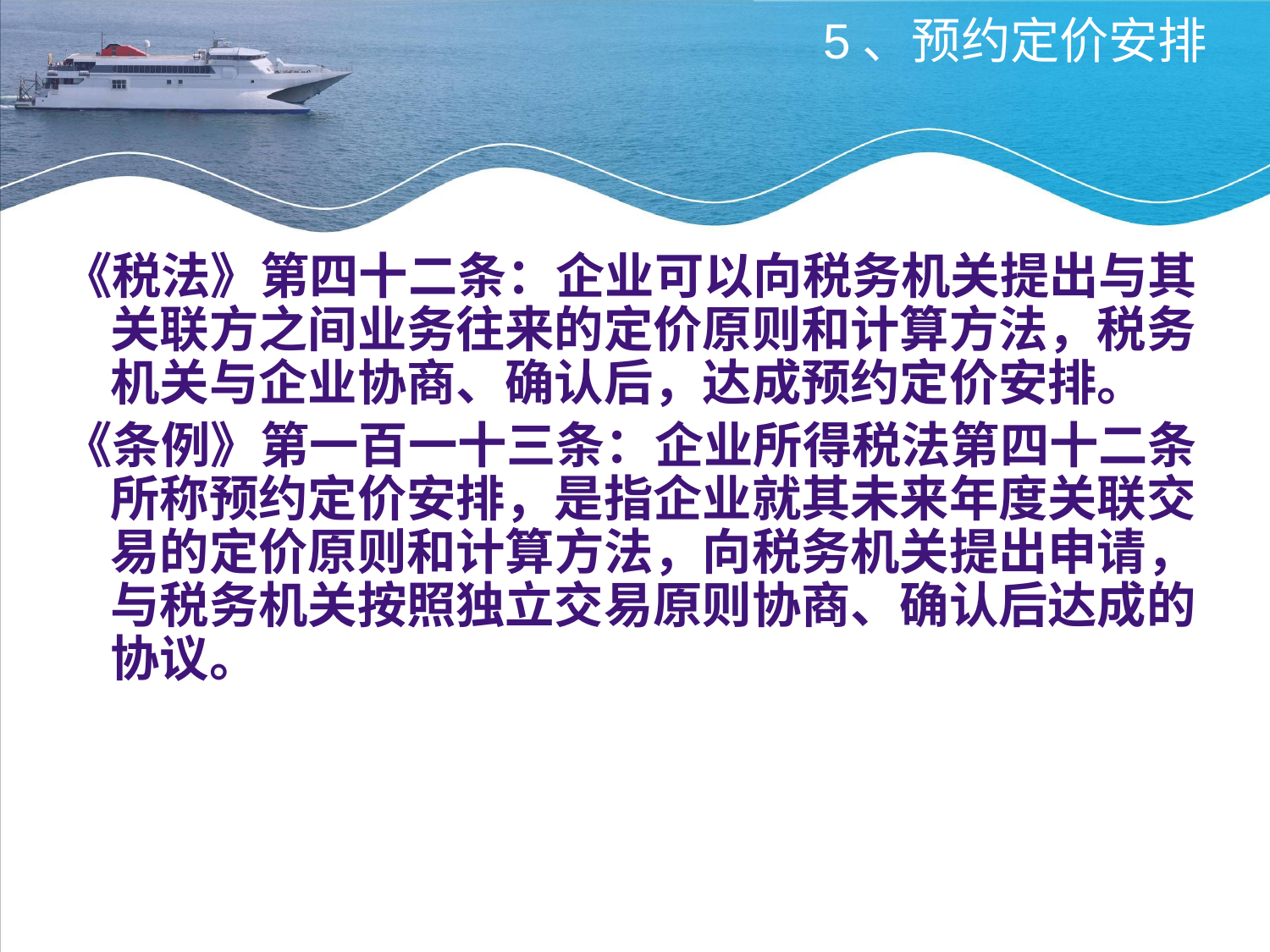

# 5、预约定价安排
《税法》第四十二条：企业可以向税务机关提出与其关联方之间业务往来的定价原则和计算方法，税务机关与企业协商、确认后，达成预约定价安排。
《条例》第一百一十三条：企业所得税法第四十二条所称预约定价安排，是指企业就其未来年度关联交易的定价原则和计算方法，向税务机关提出申请，与税务机关按照独立交易原则协商、确认后达成的协议。